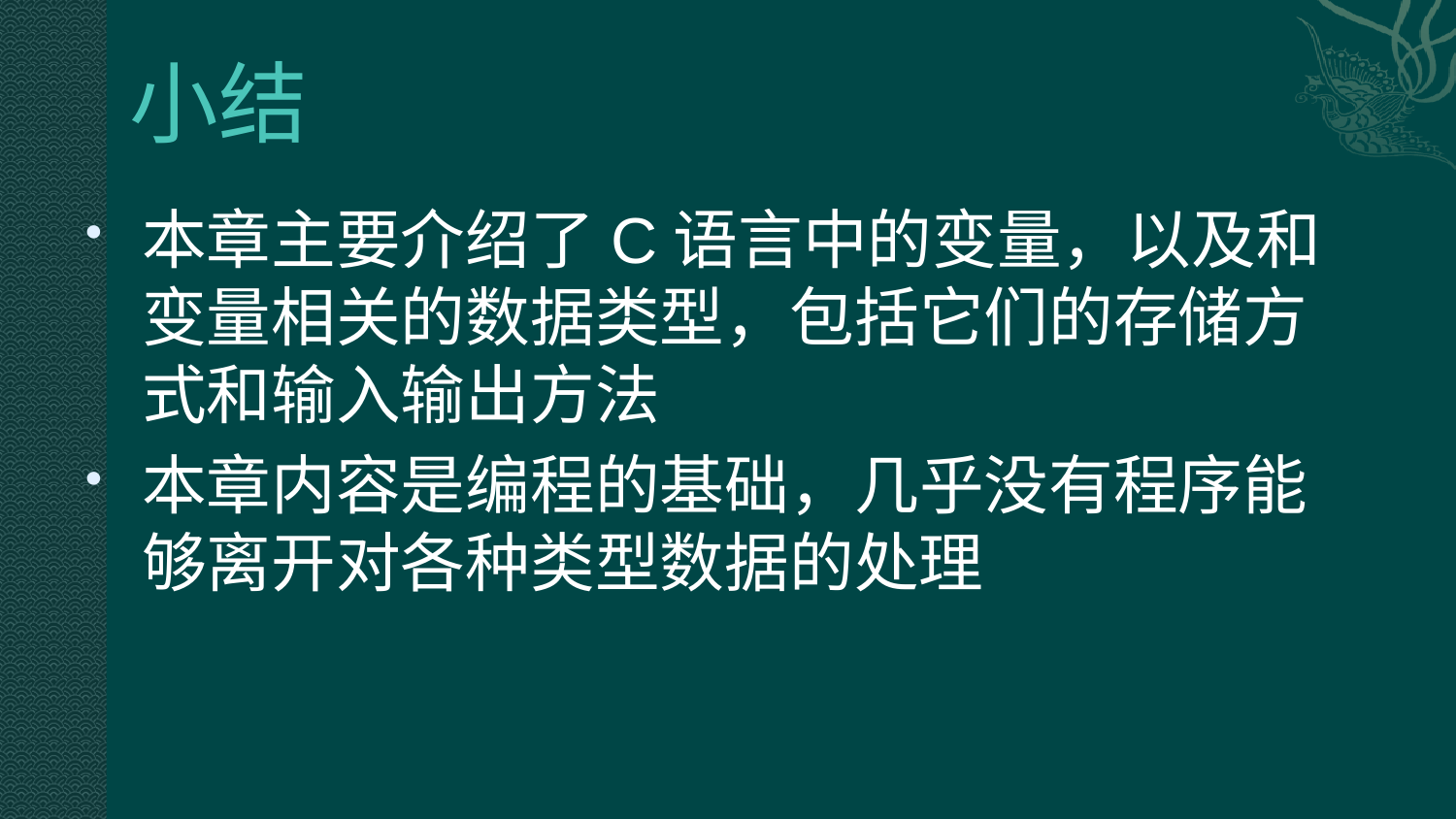

# 小结
本章主要介绍了C语言中的变量，以及和变量相关的数据类型，包括它们的存储方式和输入输出方法
本章内容是编程的基础，几乎没有程序能够离开对各种类型数据的处理